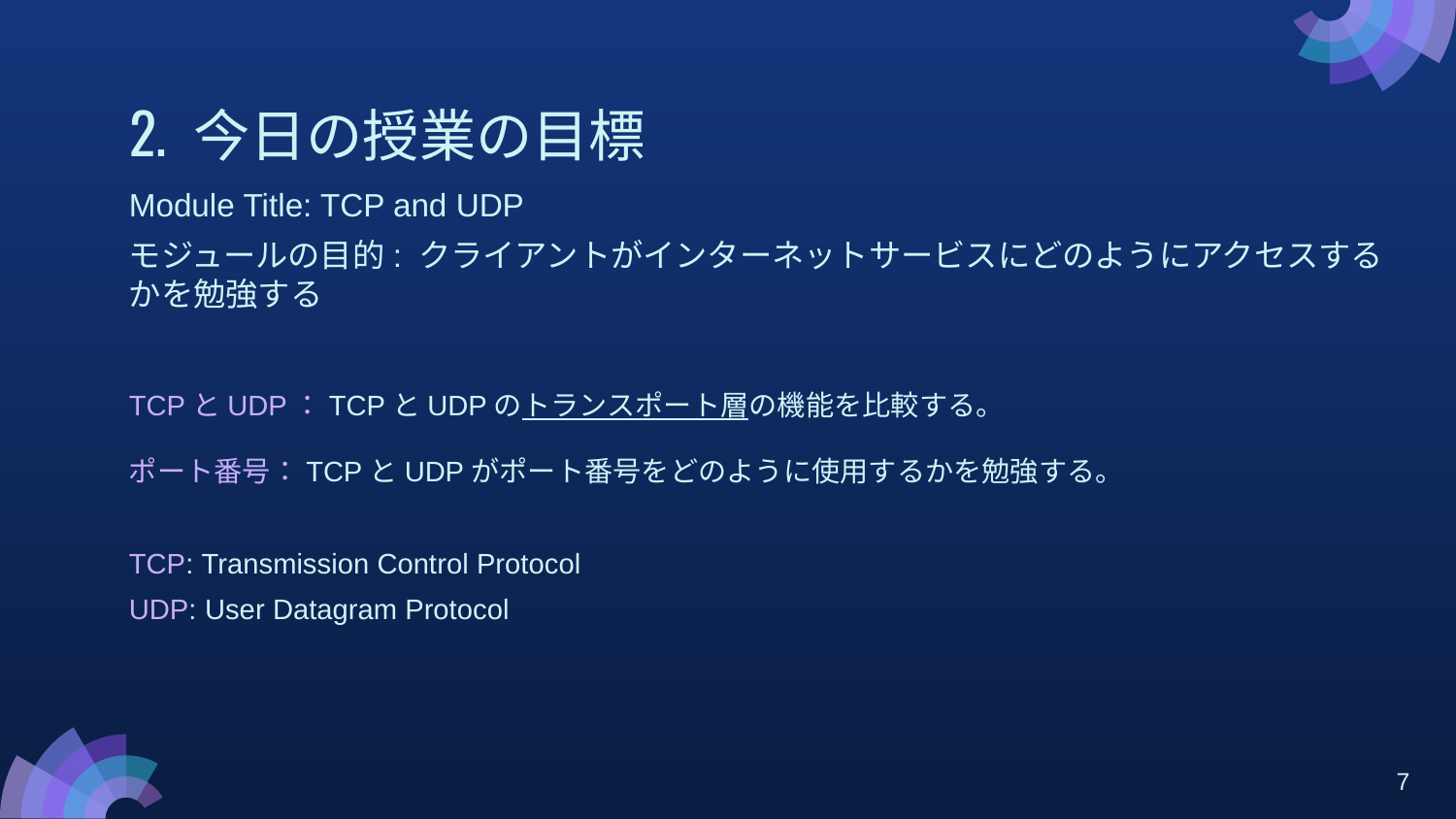

# 2. 今日の授業の目標
Module Title: TCP and UDP
モジュールの目的: クライアントがインターネットサービスにどのようにアクセスするかを勉強する

TCPとUDP：TCPとUDPのトランスポート層の機能を比較する。
ポート番号：TCPとUDPがポート番号をどのように使用するかを勉強する。

TCP: Transmission Control Protocol
UDP: User Datagram Protocol
7